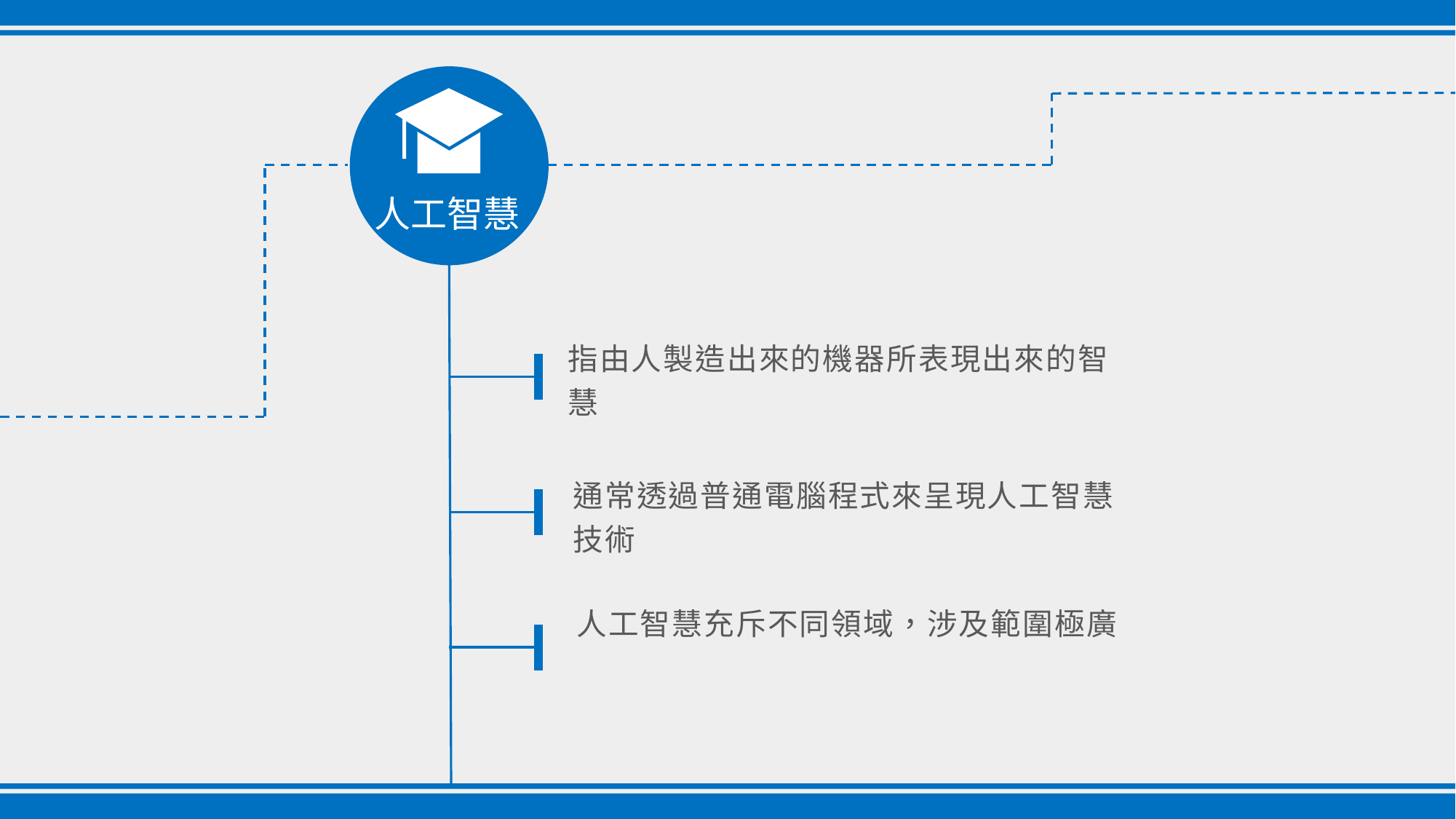

人工智慧
指由人製造出來的機器所表現出來的智慧
通常透過普通電腦程式來呈現人工智慧技術
人工智慧充斥不同領域，涉及範圍極廣